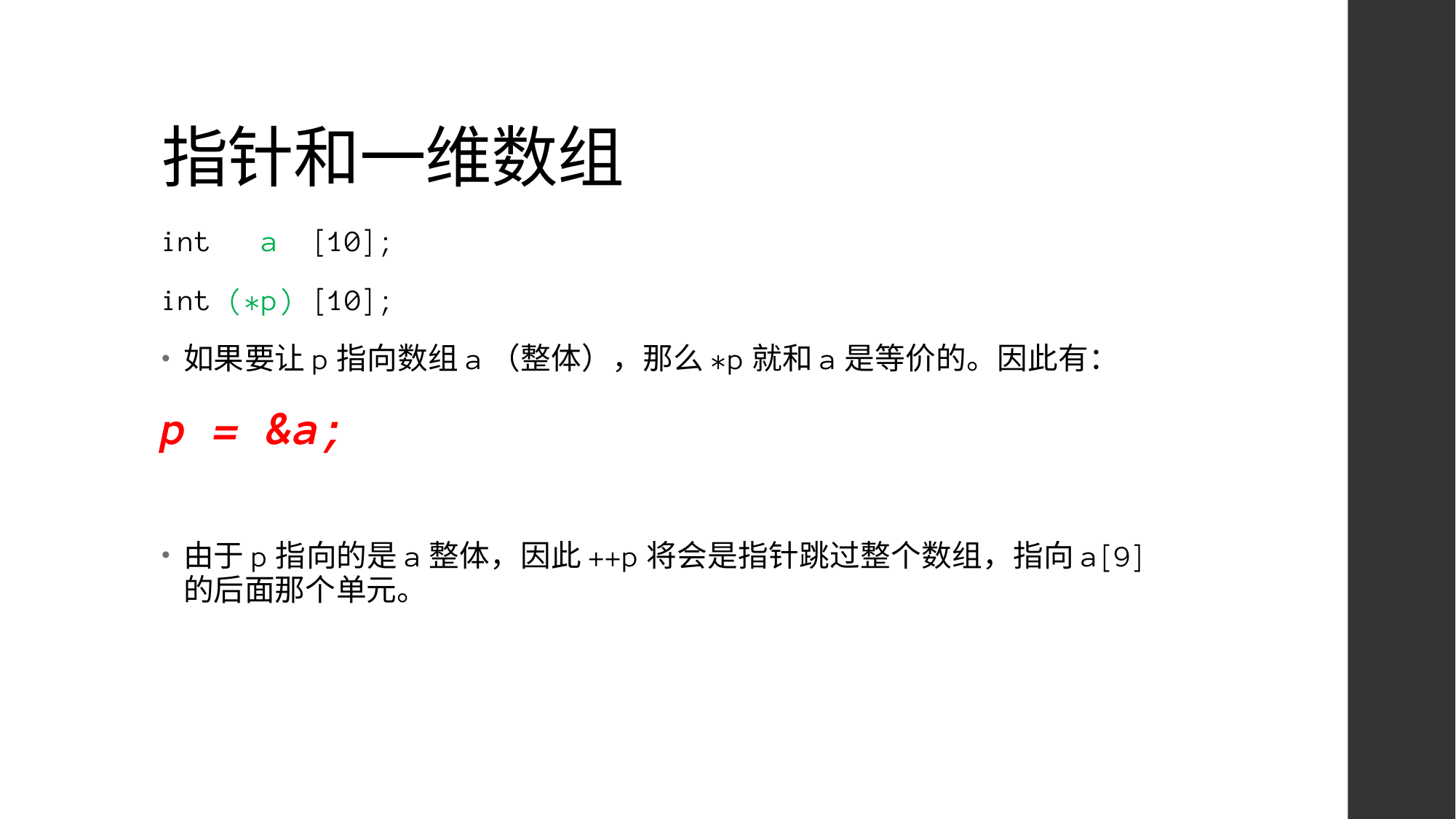

# 指针和一维数组
int   a  [10];
int (*p) [10];
如果要让p指向数组a（整体），那么*p就和a是等价的。因此有：
p = &a;

由于p指向的是a整体，因此++p将会是指针跳过整个数组，指向a[9]的后面那个单元。